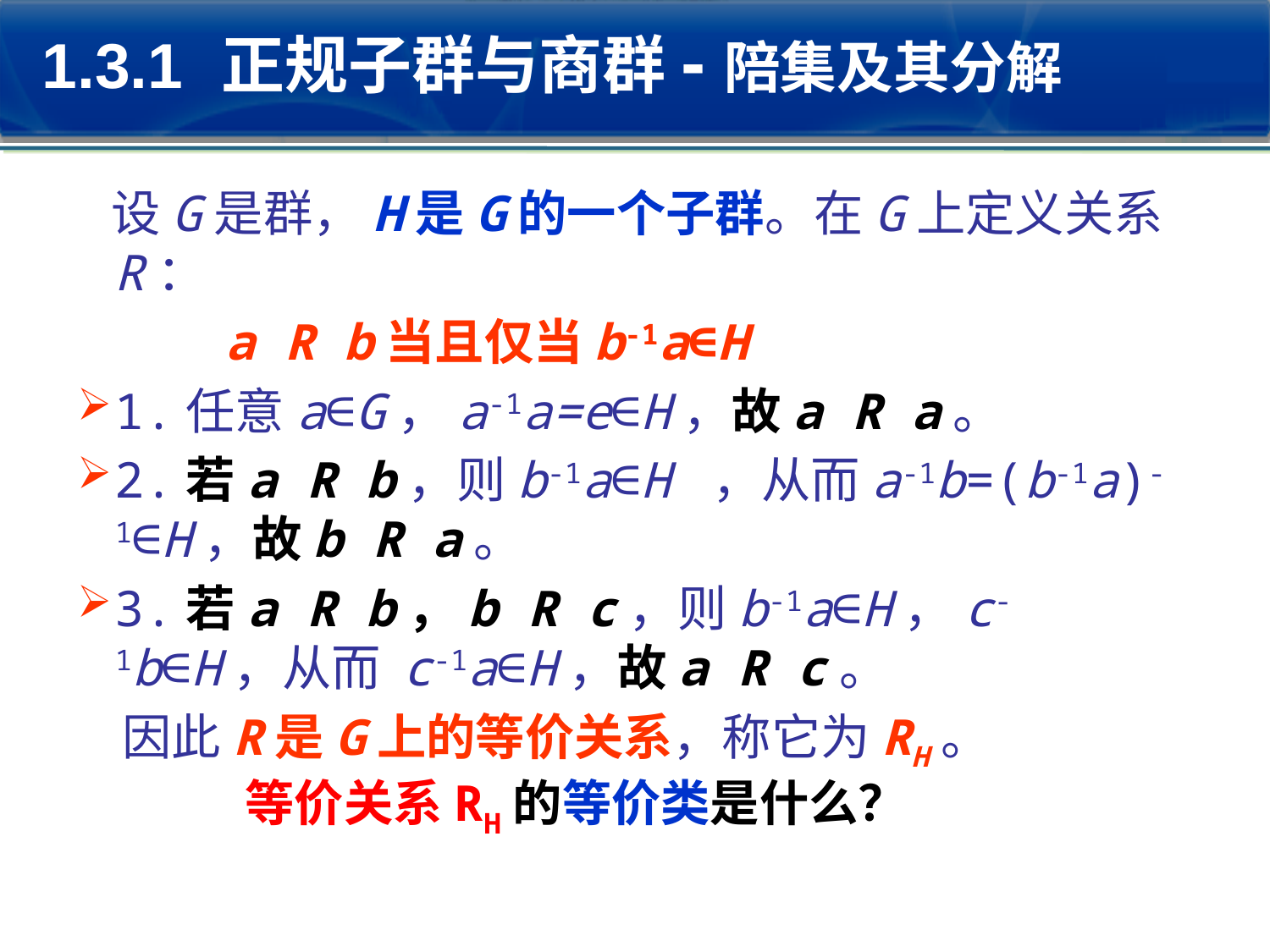

1.3.1 正规子群与商群-陪集及其分解
  设G是群，H是G的一个子群。在G上定义关系R：
     a R b当且仅当b-1a∈H
1.任意a∈G，a-1a=e∈H，故a R a。
2.若a R b，则b-1a∈H ，从而a-1b=(b-1a)-1∈H，故b R a。
3.若a R b，b R c，则b-1a∈H，c-1b∈H，从而 c-1a∈H，故a R c。
   因此R是G上的等价关系，称它为RH。
等价关系RH的等价类是什么？